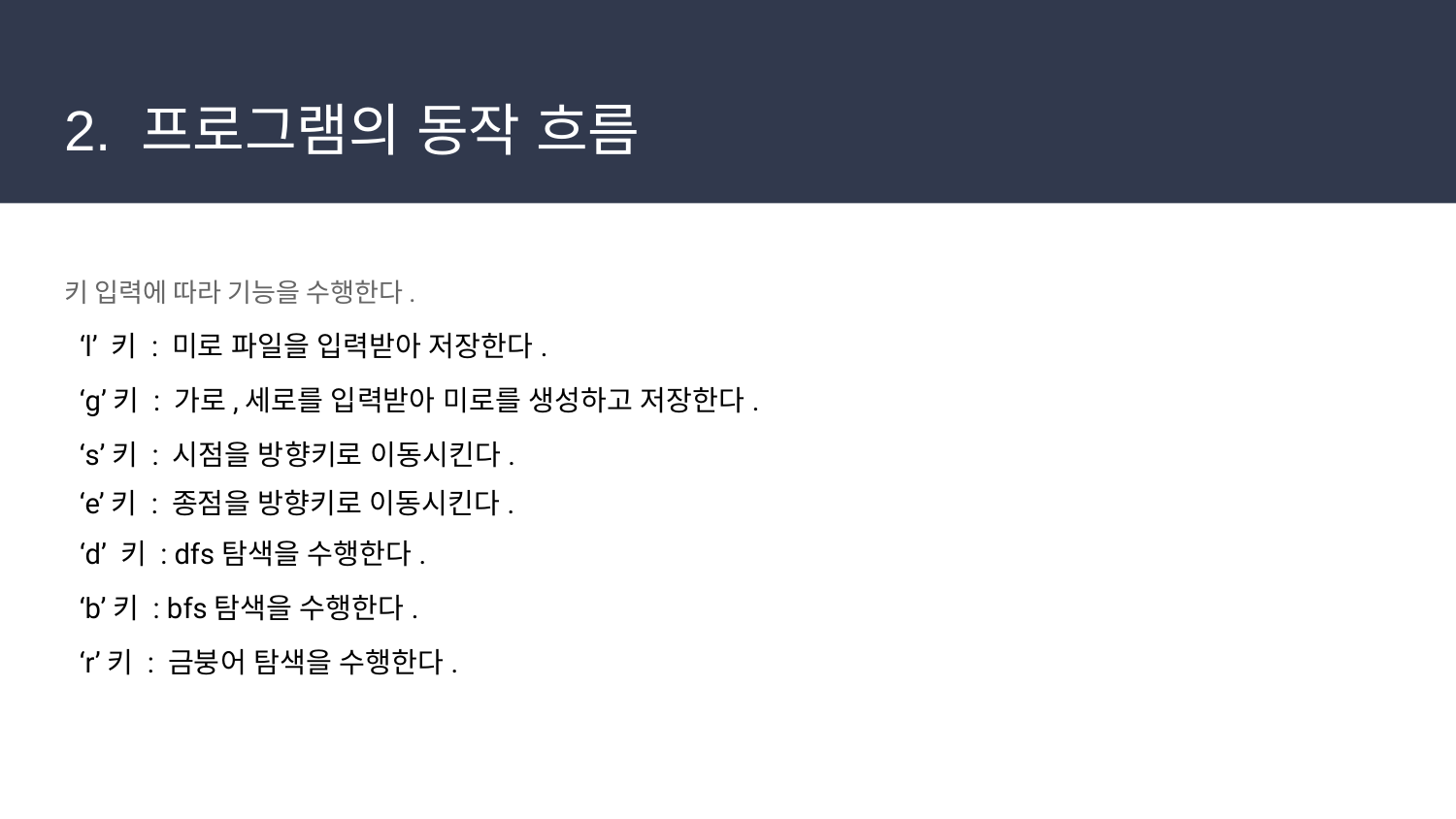

# 2. 프로그램의 동작 흐름
키 입력에 따라 기능을 수행한다.

‘l’ 키 : 미로 파일을 입력받아 저장한다.
‘g’키 : 가로,세로를 입력받아 미로를 생성하고 저장한다.
‘s’키 : 시점을 방향키로 이동시킨다.
‘e’키 : 종점을 방향키로 이동시킨다.
‘d’ 키 : dfs탐색을 수행한다.
‘b’키 : bfs탐색을 수행한다.
‘r’키 : 금붕어 탐색을 수행한다.